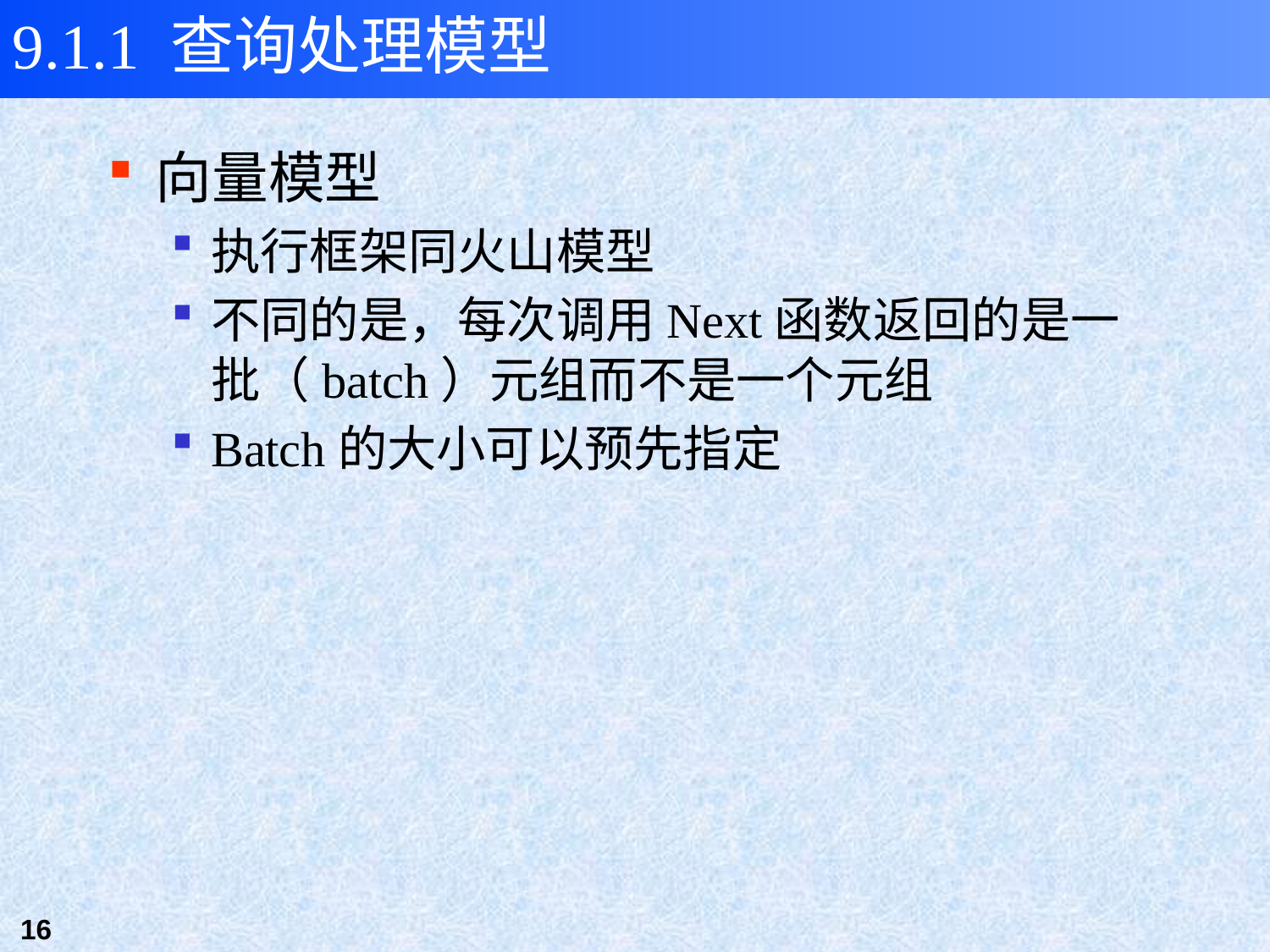

9.1.1 查询处理模型

向量模型
执行框架同火山模型
不同的是，每次调用Next函数返回的是一批（batch）元组而不是一个元组
Batch的大小可以预先指定